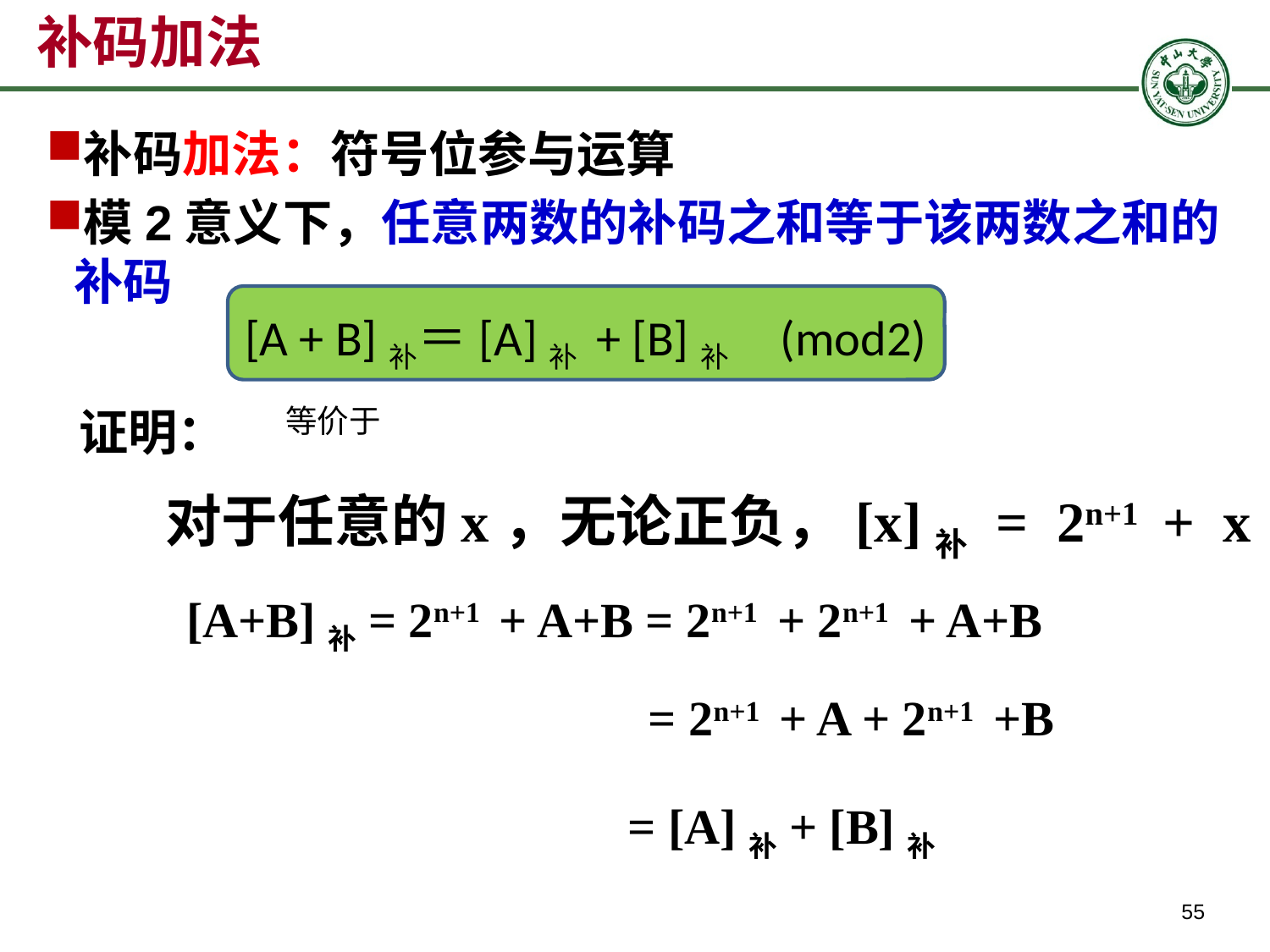

# 补码加法
补码加法：符号位参与运算
模2意义下，任意两数的补码之和等于该两数之和的补码

[A + B]补＝[A]补 + [B]补    (mod2)
证明：
等价于
对于任意的x，无论正负，[x]补  =  2n+1   +  x
[A+B]补= 2n+1  + A+B = 2n+1  + 2n+1  + A+B
= 2n+1  + A + 2n+1  +B
= [A]补+ [B]补